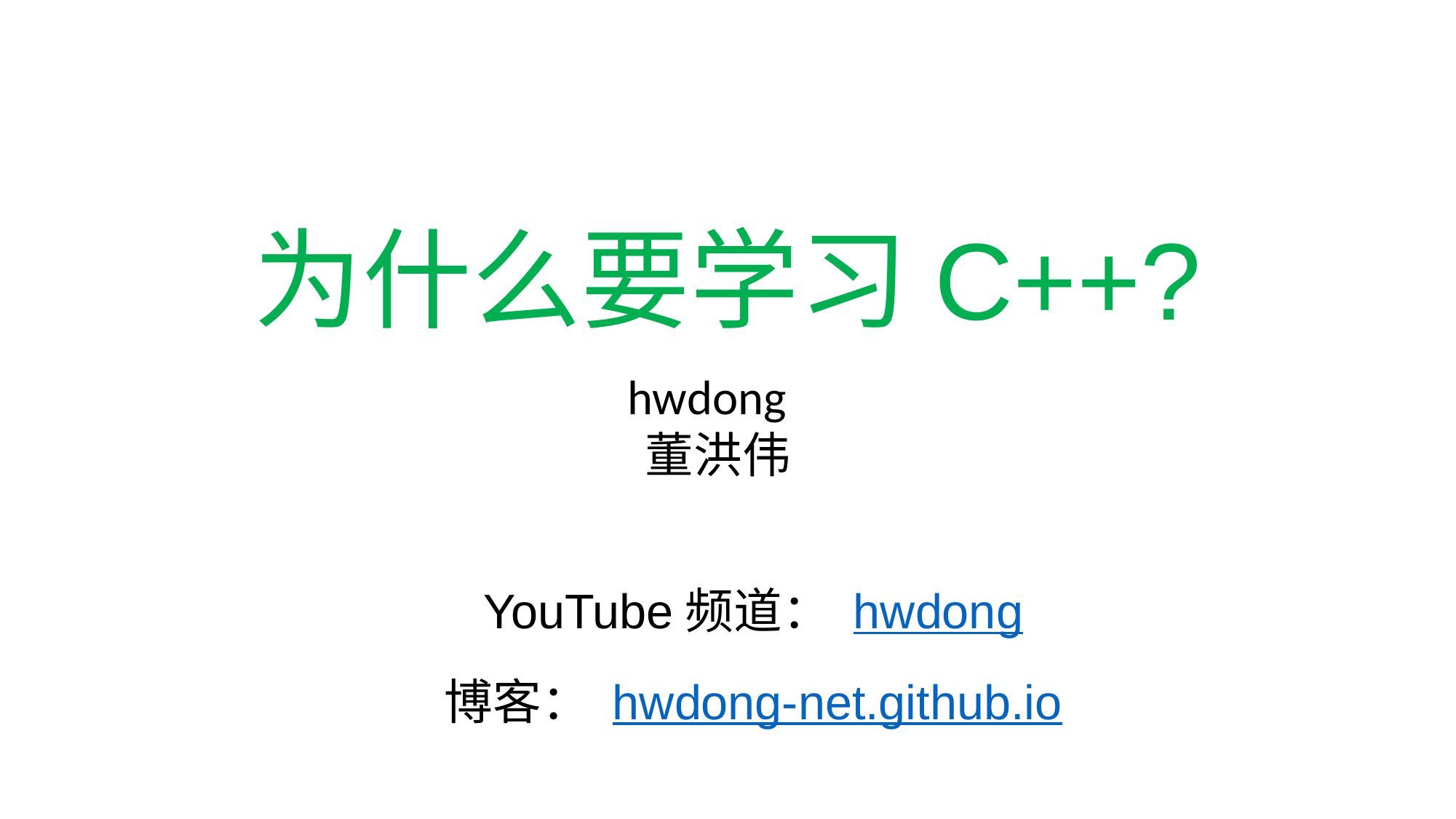

# 为什么要学习C++?
hwdong
董洪伟
YouTube频道： hwdong
博客： hwdong-net.github.io